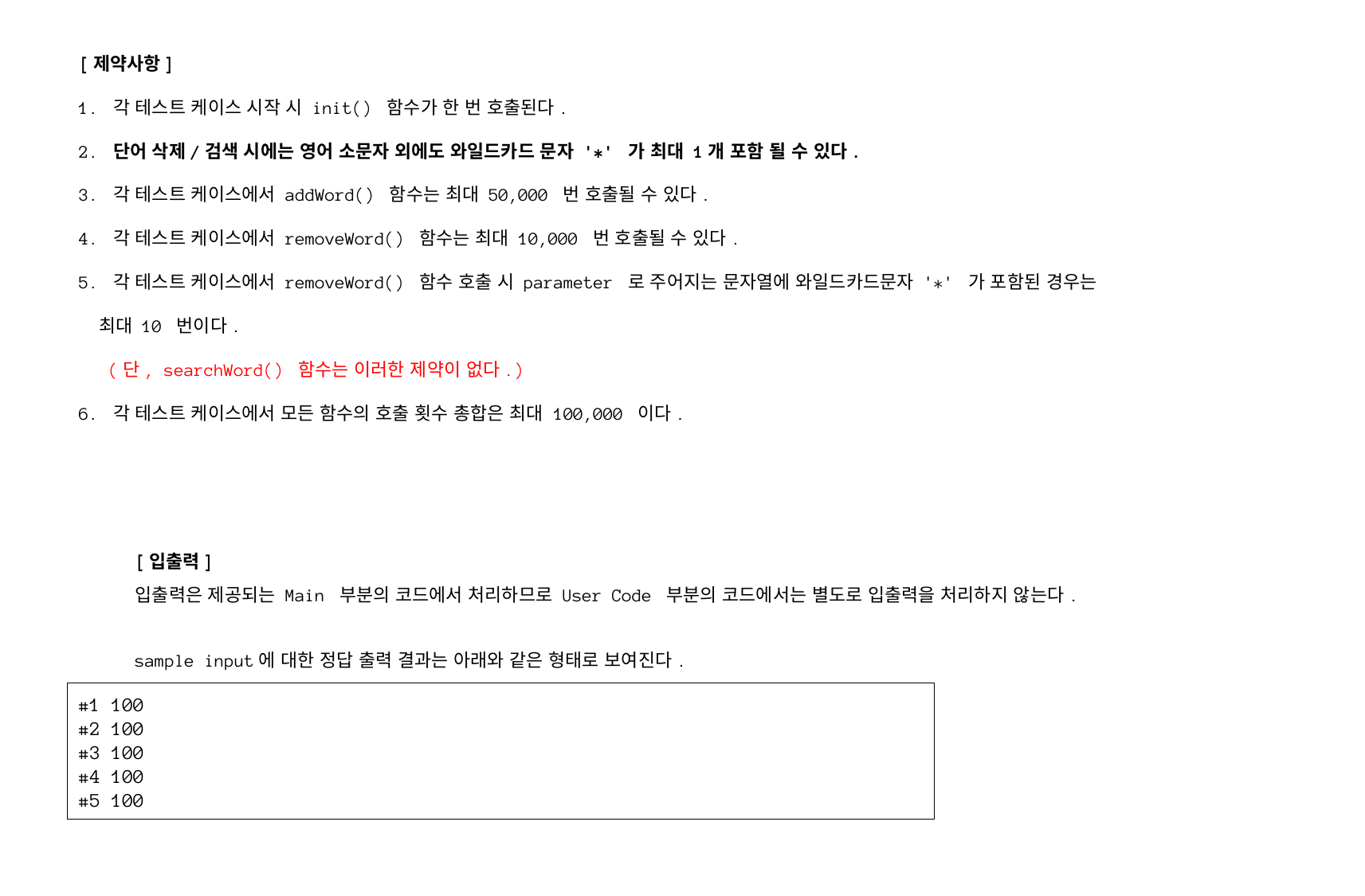

[제약사항]
1. 각 테스트 케이스 시작 시 init() 함수가 한 번 호출된다.
2. 단어 삭제/검색 시에는 영어 소문자 외에도 와일드카드 문자 '*' 가 최대 1개 포함 될 수 있다.
3. 각 테스트 케이스에서 addWord() 함수는 최대 50,000 번 호출될 수 있다.
4. 각 테스트 케이스에서 removeWord() 함수는 최대 10,000 번 호출될 수 있다.1 )
5. 각 테스트 케이스에서 removeWord() 함수 호출 시 parameter 로 주어지는 문자열에 와일드카드문자 '*' 가 포함된 경우는
   최대 10 번이다.
   (단, searchWord() 함수는 이러한 제약이 없다.)
6. 각 테스트 케이스에서 모든 함수의 호출 횟수 총합은 최대 100,000 이다.)
[입출력]
입출력은 제공되는 Main 부분의 코드에서 처리하므로 User Code 부분의 코드에서는 별도로 입출력을 처리하지 않는다.

sample input에 대한 정답 출력 결과는 아래와 같은 형태로 보여진다.
#1 100
#2 100
#3 100
#4 100
#5 100